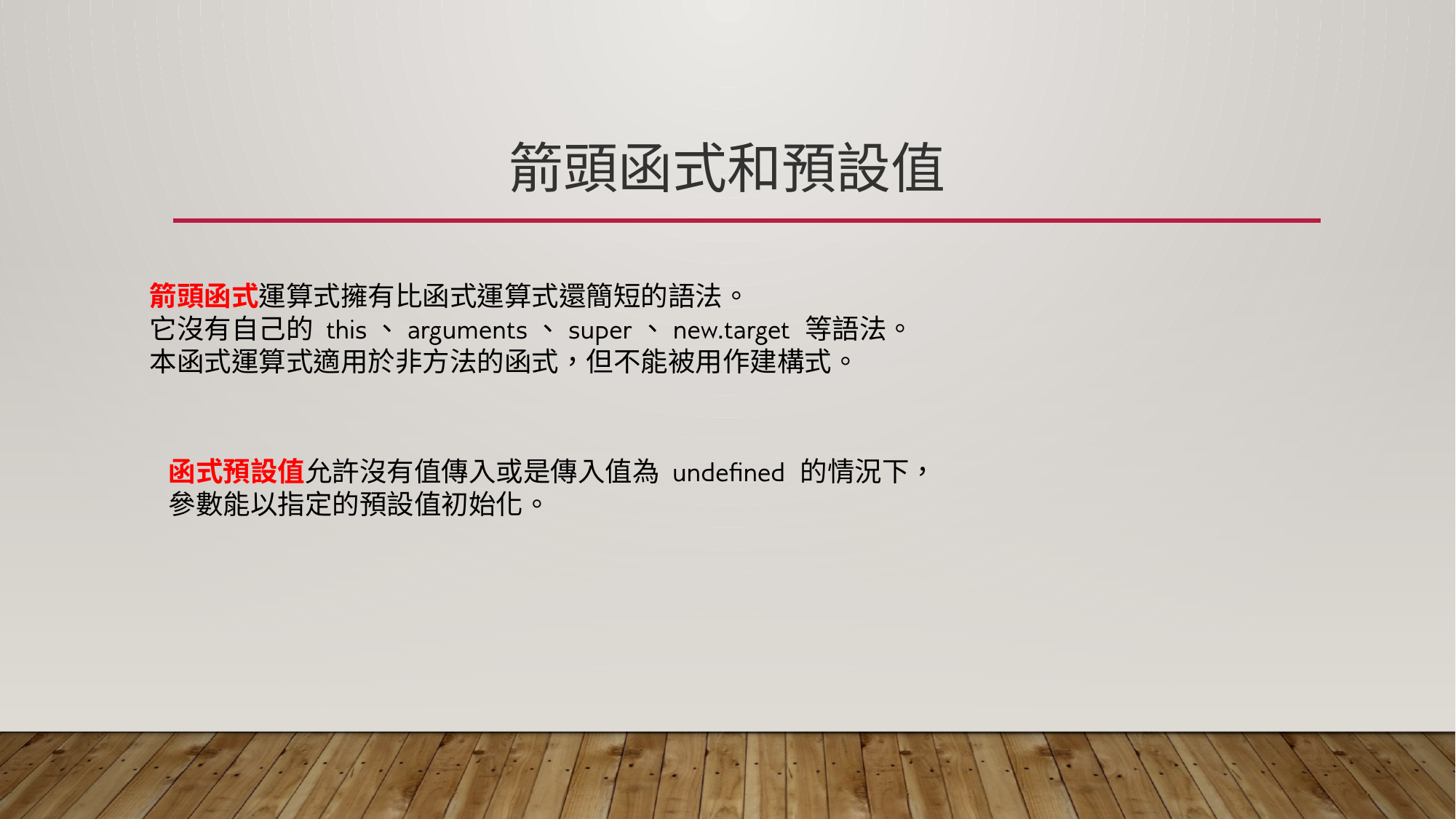

箭頭函式和預設值
箭頭函式運算式擁有比函式運算式還簡短的語法。
它沒有自己的 this、arguments、super、new.target 等語法。
本函式運算式適用於非方法的函式，但不能被用作建構式。

函式預設值允許沒有值傳入或是傳入值為 undefined 的情況下，
參數能以指定的預設值初始化。